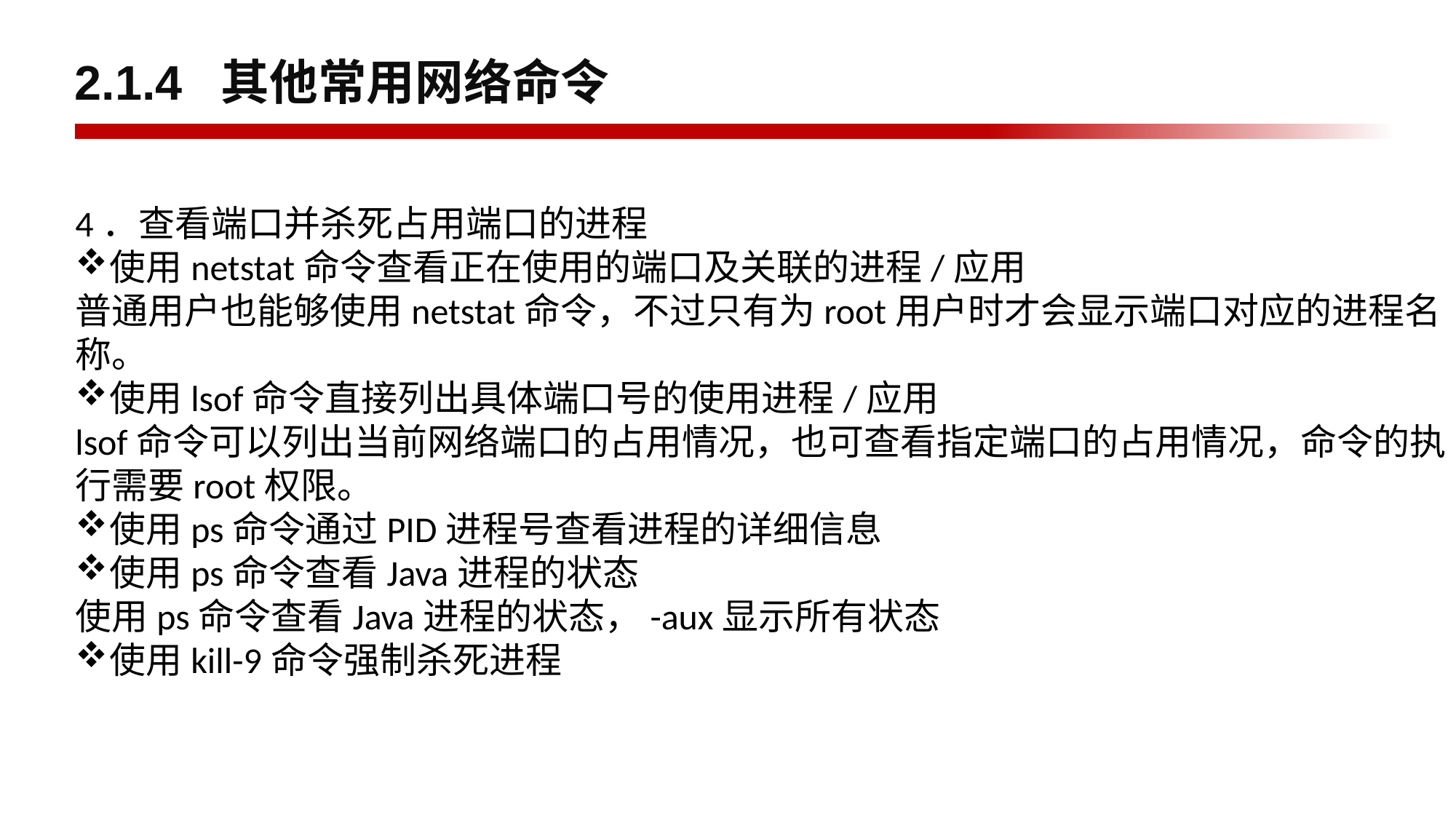

# 2.1.4  其他常用网络命令

4．查看端口并杀死占用端口的进程
使用netstat命令查看正在使用的端口及关联的进程/应用
普通用户也能够使用netstat命令，不过只有为root用户时才会显示端口对应的进程名称。
使用lsof命令直接列出具体端口号的使用进程/应用
lsof命令可以列出当前网络端口的占用情况，也可查看指定端口的占用情况，命令的执行需要root权限。
使用ps命令通过PID进程号查看进程的详细信息
使用ps命令查看Java进程的状态
使用ps命令查看Java进程的状态，-aux显示所有状态
使用kill-9命令强制杀死进程